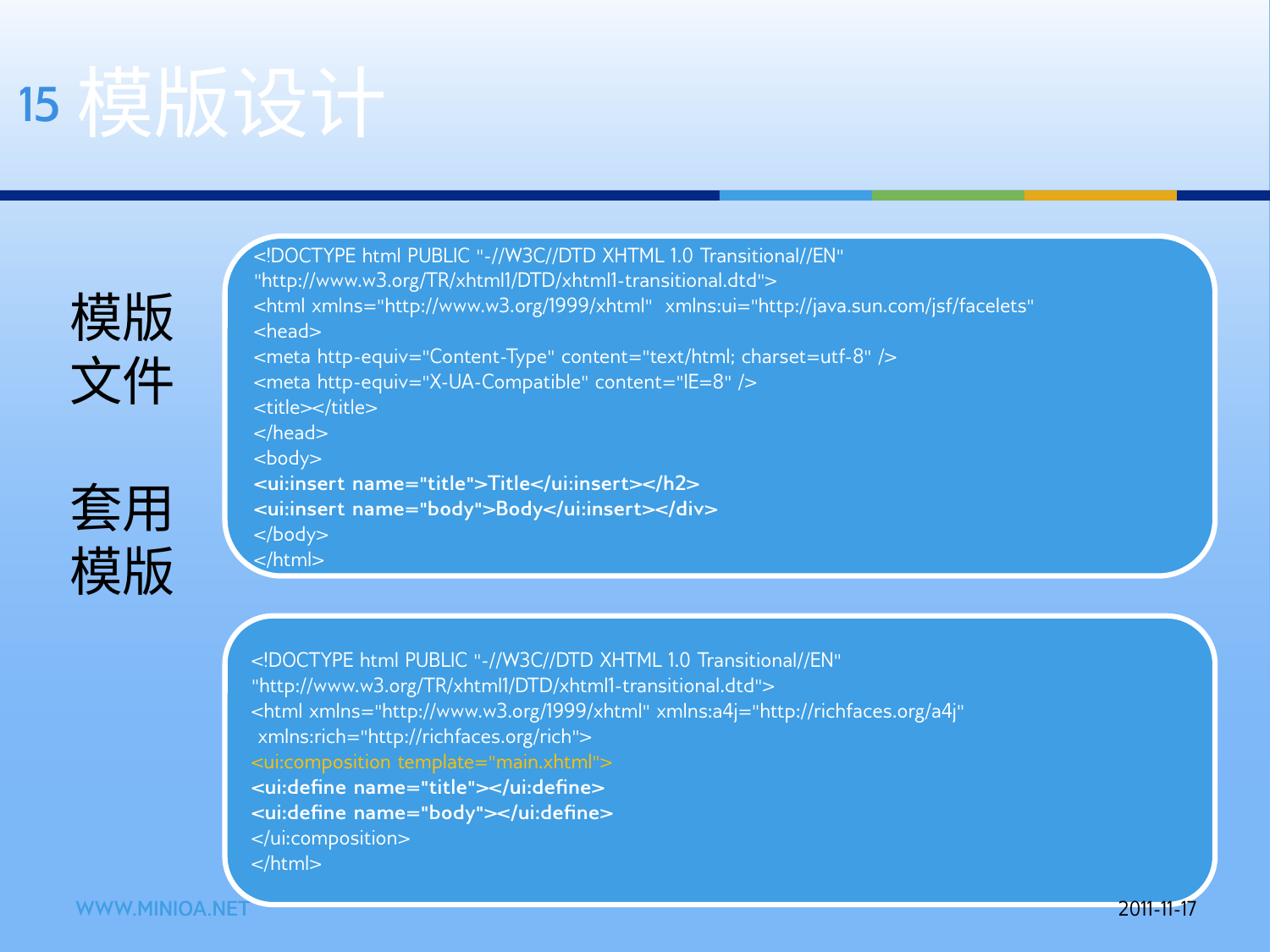

# 模版设计
15
      模版文件             套用模版
<!DOCTYPE html PUBLIC "-//W3C//DTD XHTML 1.0 Transitional//EN" "http://www.w3.org/TR/xhtml1/DTD/xhtml1-transitional.dtd">
<html xmlns="http://www.w3.org/1999/xhtml"  xmlns:ui="http://java.sun.com/jsf/facelets"
<head>
<meta http-equiv="Content-Type" content="text/html; charset=utf-8" />
<meta http-equiv="X-UA-Compatible" content="IE=8" />
<title></title>
</head>
<body>
<ui:insert name="title">Title</ui:insert></h2>
<ui:insert name="body">Body</ui:insert></div>
</body>
</html>
<!DOCTYPE html PUBLIC "-//W3C//DTD XHTML 1.0 Transitional//EN" "http://www.w3.org/TR/xhtml1/DTD/xhtml1-transitional.dtd">
<html xmlns="http://www.w3.org/1999/xhtml" xmlns:a4j="http://richfaces.org/a4j"
 xmlns:rich="http://richfaces.org/rich">
<ui:composition template="main.xhtml">
<ui:define name="title"></ui:define>
<ui:define name="body"></ui:define>
</ui:composition>
</html>
www.minioa.net
2011-11-17